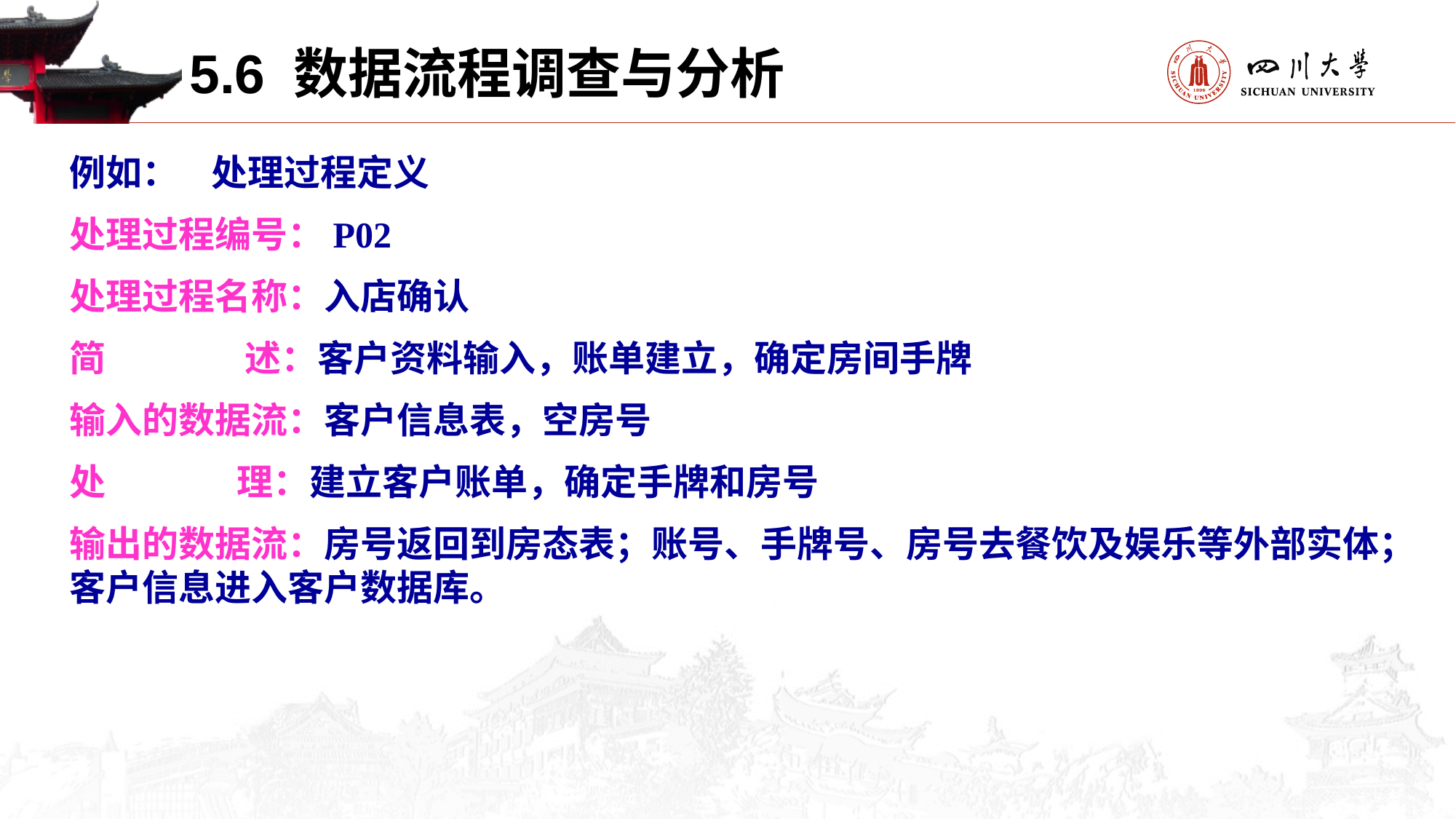

5.6 数据流程调查与分析

例如：    处理过程定义
处理过程编号：P02
处理过程名称：入店确认
简                 述：客户资料输入，账单建立，确定房间手牌
输入的数据流：客户信息表，空房号
处                理：建立客户账单，确定手牌和房号
输出的数据流：房号返回到房态表；账号、手牌号、房号去餐饮及娱乐等外部实体；客户信息进入客户数据库。